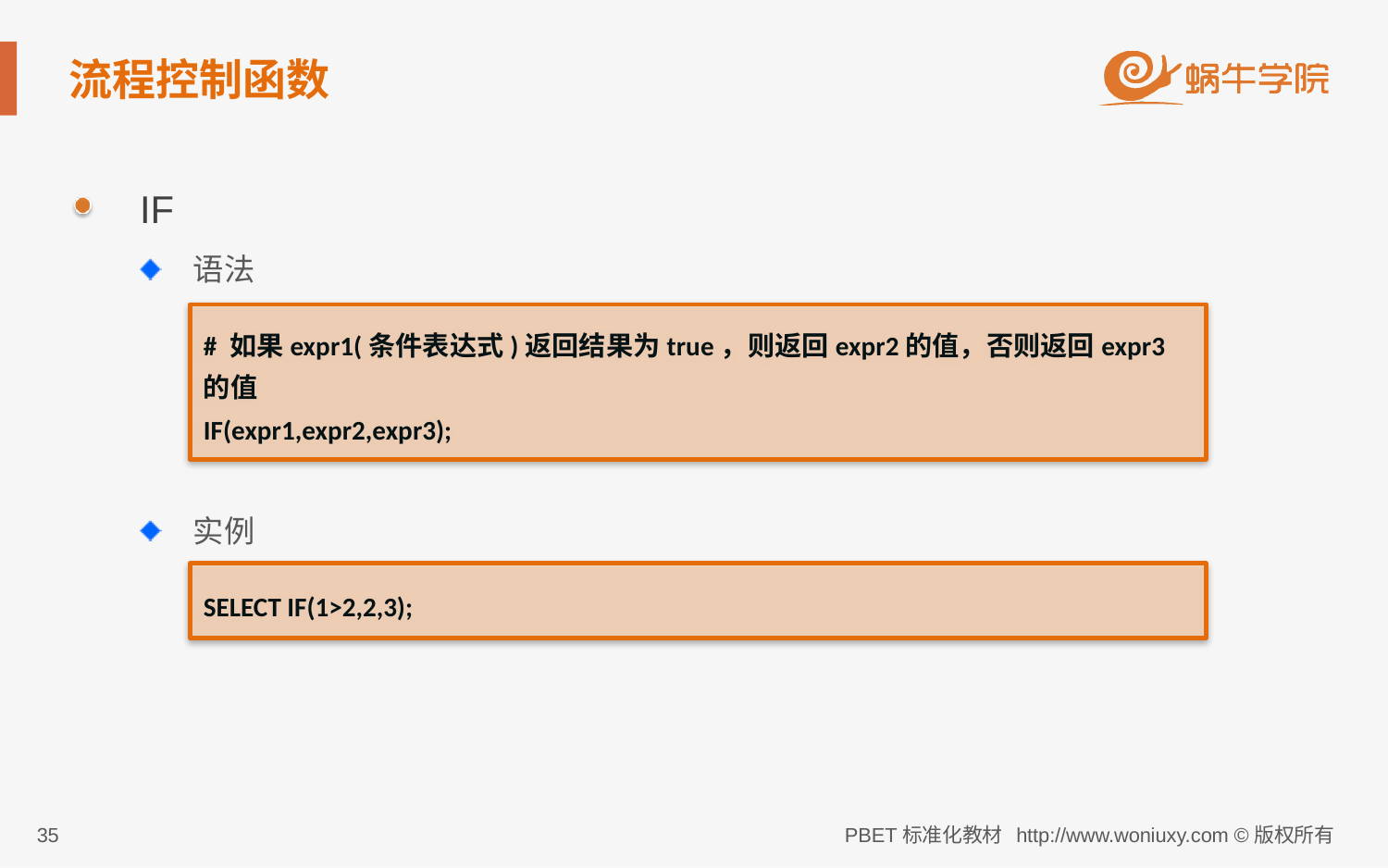

# 流程控制函数
IF
语法

实例

# 如果expr1(条件表达式)返回结果为true，则返回expr2的值，否则返回expr3的值 IF(expr1,expr2,expr3);
SELECT IF(1>2,2,3);